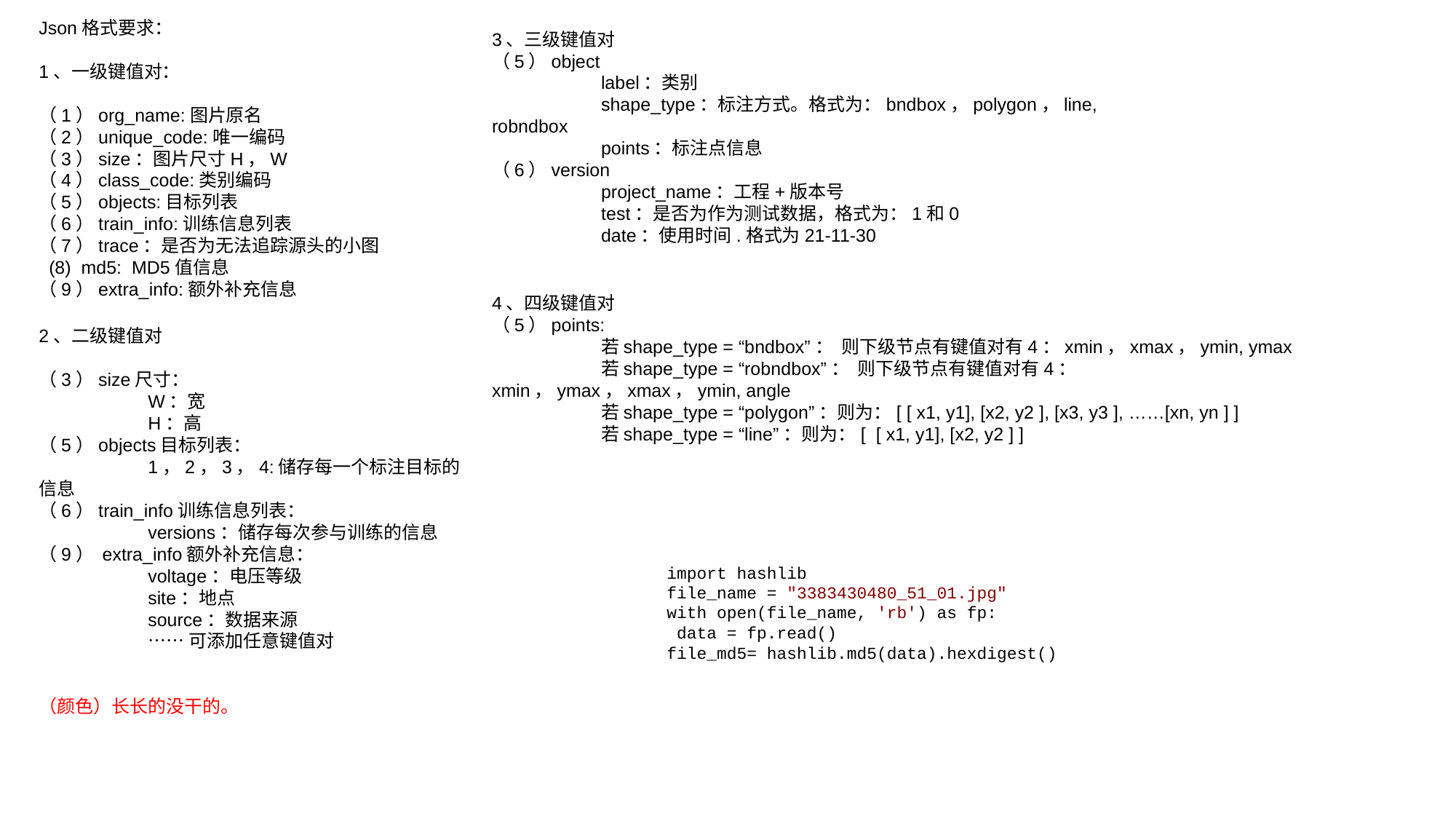

Json格式要求：

1、一级键值对：

（1）org_name:图片原名
（2）unique_code:唯一编码
（3）size：图片尺寸H，W
（4）class_code:类别编码
（5）objects:目标列表
（6）train_info:训练信息列表
（7）trace：是否为无法追踪源头的小图
  (8)  md5:  MD5值信息
（9）extra_info:额外补充信息
3、三级键值对
（5）object
	label：类别
	shape_type：标注方式。格式为：bndbox，polygon，line,  robndbox
	points：标注点信息
（6）version
	project_name：工程+版本号
	test：是否为作为测试数据，格式为：1和0
	date：使用时间.格式为21-11-30
4、四级键值对
（5）points:
	若shape_type = “bndbox”：  则下级节点有键值对有4：xmin，xmax，ymin, ymax
	若shape_type = “robndbox”：  则下级节点有键值对有4：xmin，ymax，xmax，ymin, angle
	若shape_type = “polygon”：则为：[ [ x1, y1], [x2, y2 ], [x3, y3 ], ……[xn, yn ] ]
	若shape_type = “line”：则为：[  [ x1, y1], [x2, y2 ] ]
2、二级键值对

（3）size尺寸：
	W：宽
	H：高
（5）objects目标列表：
	1，2，3，4:储存每一个标注目标的信息
（6）train_info训练信息列表：
	versions：储存每次参与训练的信息
（9） extra_info额外补充信息：
	voltage：电压等级
	site：地点
	source：数据来源
	……可添加任意键值对

（颜色）长长的没干的。
import hashlib
file_name = "3383430480_51_01.jpg"
with open(file_name, 'rb') as fp:
 data = fp.read()
file_md5= hashlib.md5(data).hexdigest()